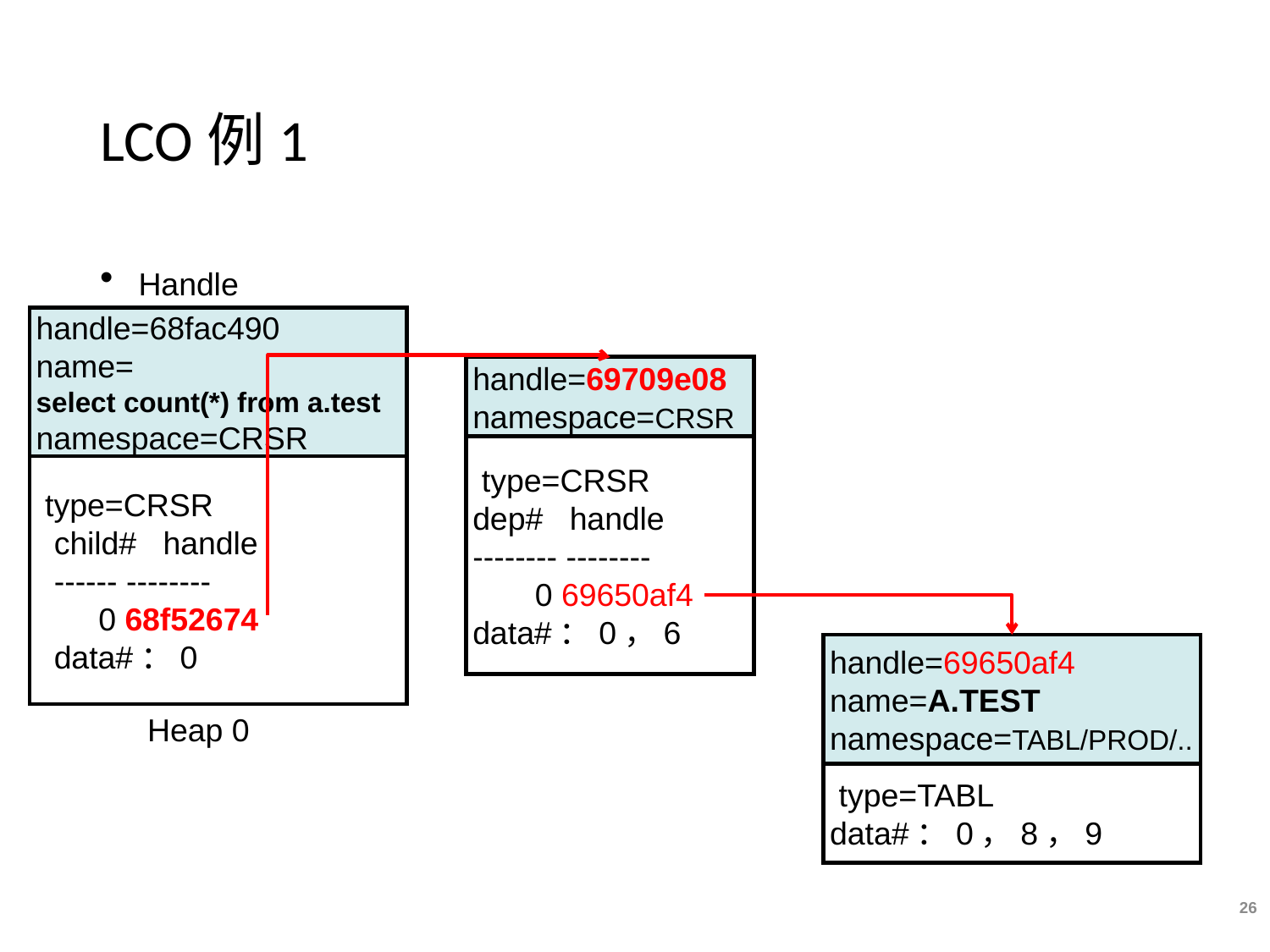

# LCO例1

Handle
handle=68fac490
name=
select count(*) from a.test
namespace=CRSR
 type=CRSR
  child#   handle
  ------ --------
       0 68f52674
  data#：0
handle=69709e08
namespace=CRSR
 type=CRSR
dep#   handle
-------- --------
       0 69650af4
data#：0，6
handle=69650af4
name=A.TEST
namespace=TABL/PROD/..
 type=TABL
data#：0，8，9
Heap 0

26